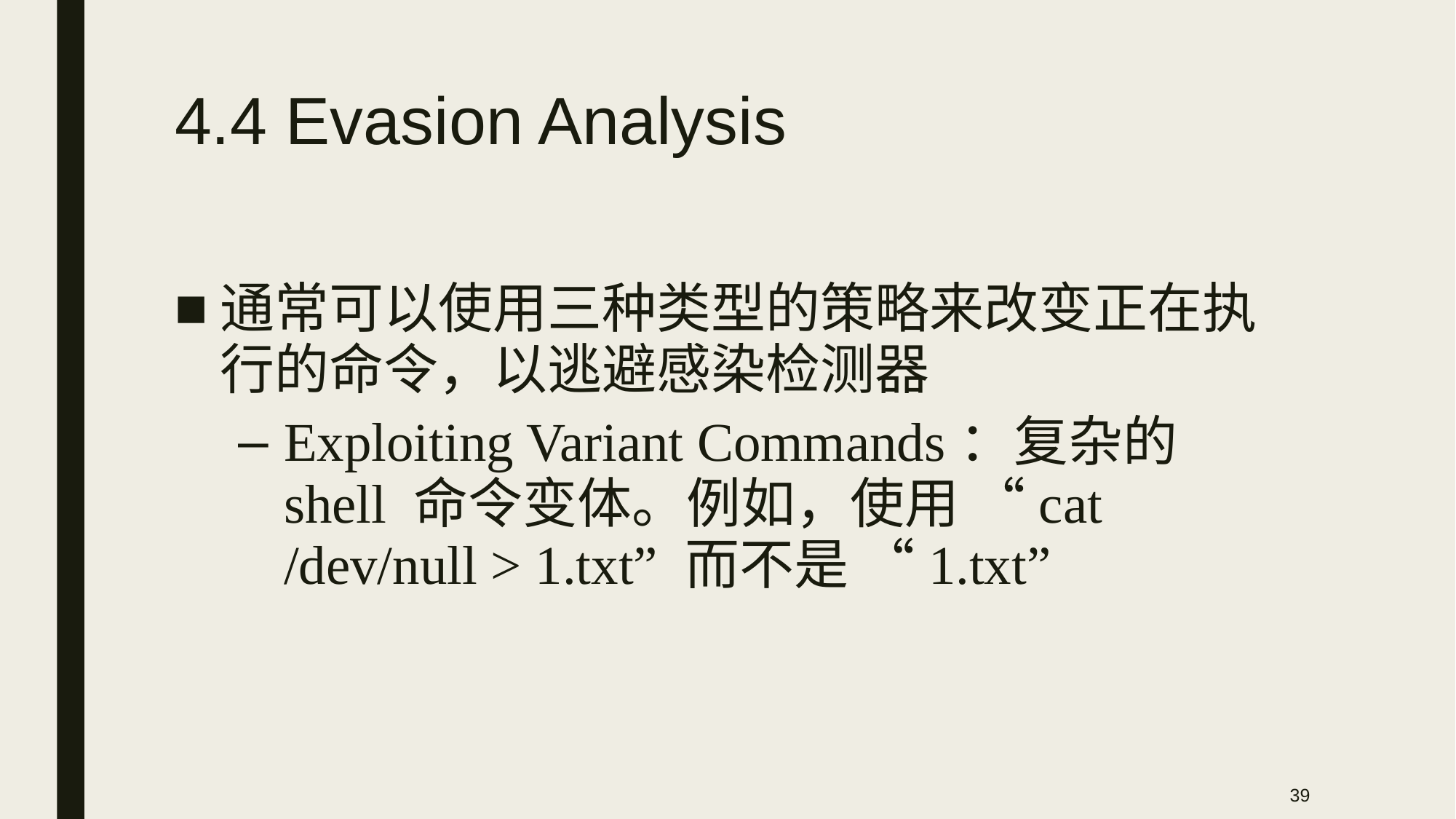

# 4.4 Evasion Analysis
通常可以使用三种类型的策略来改变正在执行的命令，以逃避感染检测器
Exploiting Variant Commands：复杂的 shell 命令变体。例如，使用 “cat /dev/null > 1.txt” 而不是 “1.txt”
39